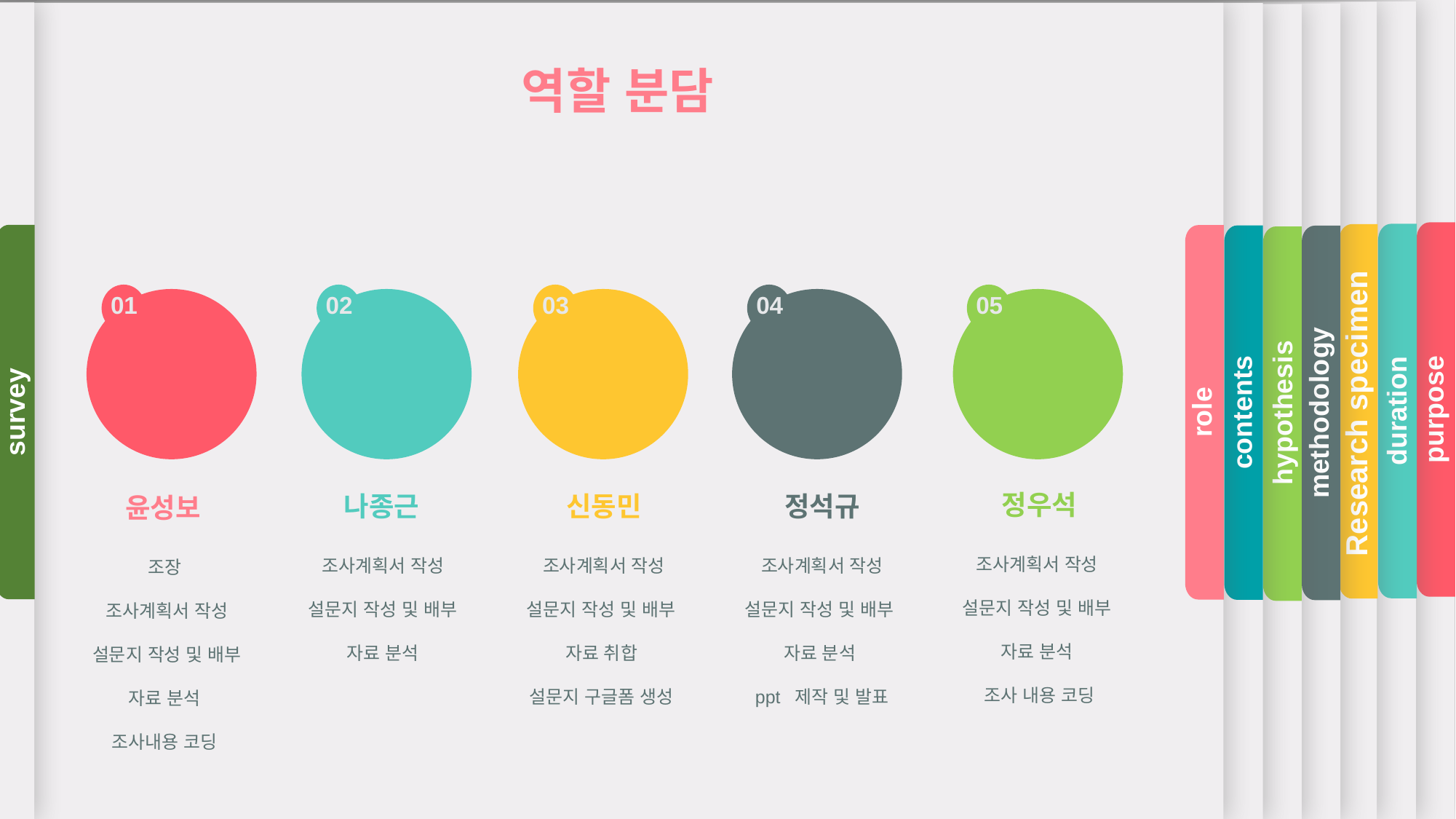

purpose

duration

Research specimen

survey

role

contents

methodology

hypothesis
역할 분담

01

02

03

04

05

정우석

조사계획서 작성

설문지 작성 및 배부

자료 분석

조사 내용 코딩
나종근

조사계획서 작성

설문지 작성 및 배부

자료 분석
신동민

조사계획서 작성

설문지 작성 및 배부

자료 취합

설문지 구글폼 생성
정석규

조사계획서 작성

설문지 작성 및 배부

자료 분석

ppt  제작 및 발표
윤성보

조장

조사계획서 작성

설문지 작성 및 배부

자료 분석

조사내용 코딩